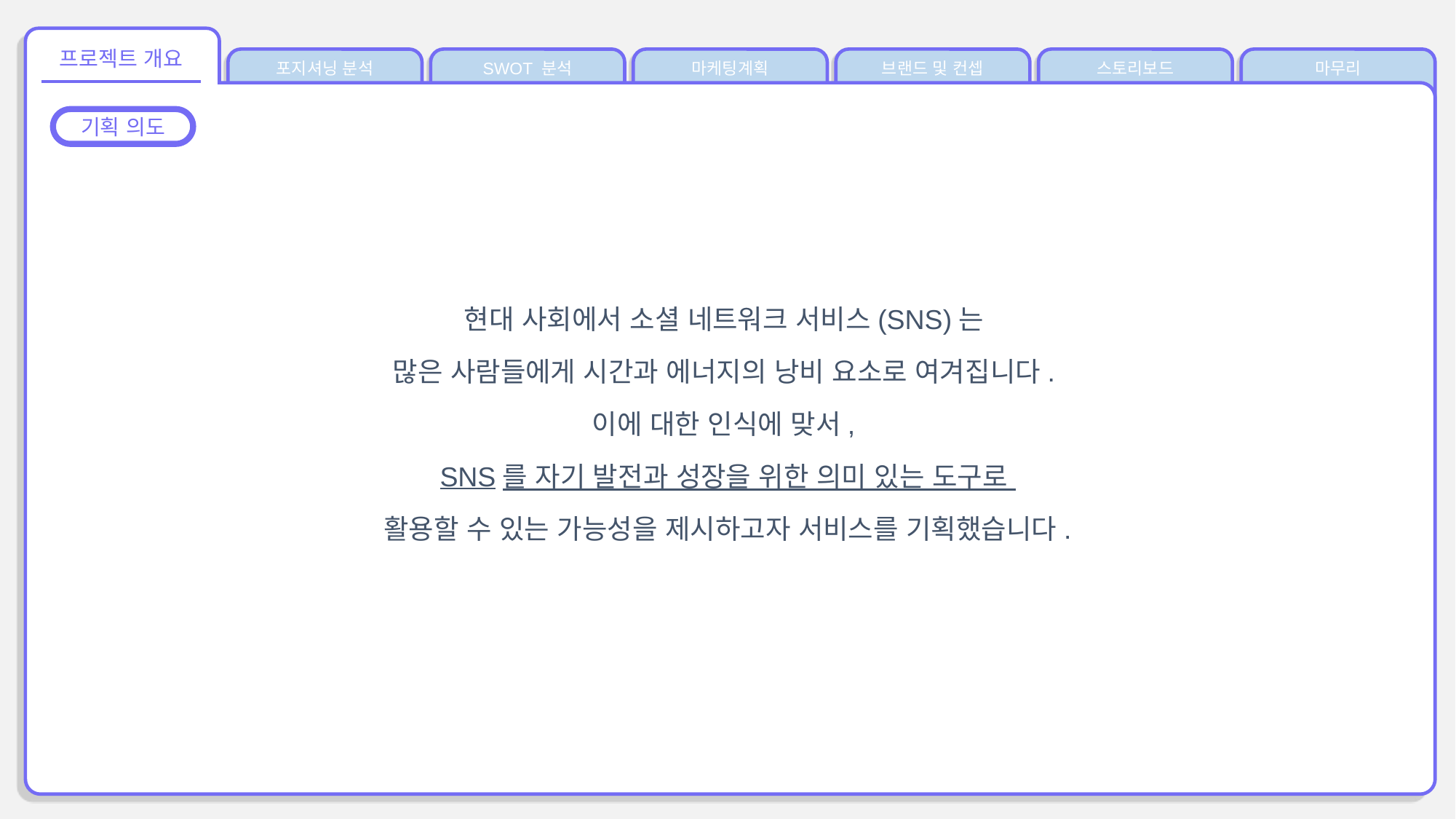

프로젝트 개요
포지셔닝 분석
SWOT 분석
마케팅계획
브랜드 및 컨셉
스토리보드
마무리
기획 의도
현대 사회에서 소셜 네트워크 서비스(SNS)는
많은 사람들에게 시간과 에너지의 낭비 요소로 여겨집니다.
이에 대한 인식에 맞서,
SNS를 자기 발전과 성장을 위한 의미 있는 도구로
활용할 수 있는 가능성을 제시하고자 서비스를 기획했습니다.